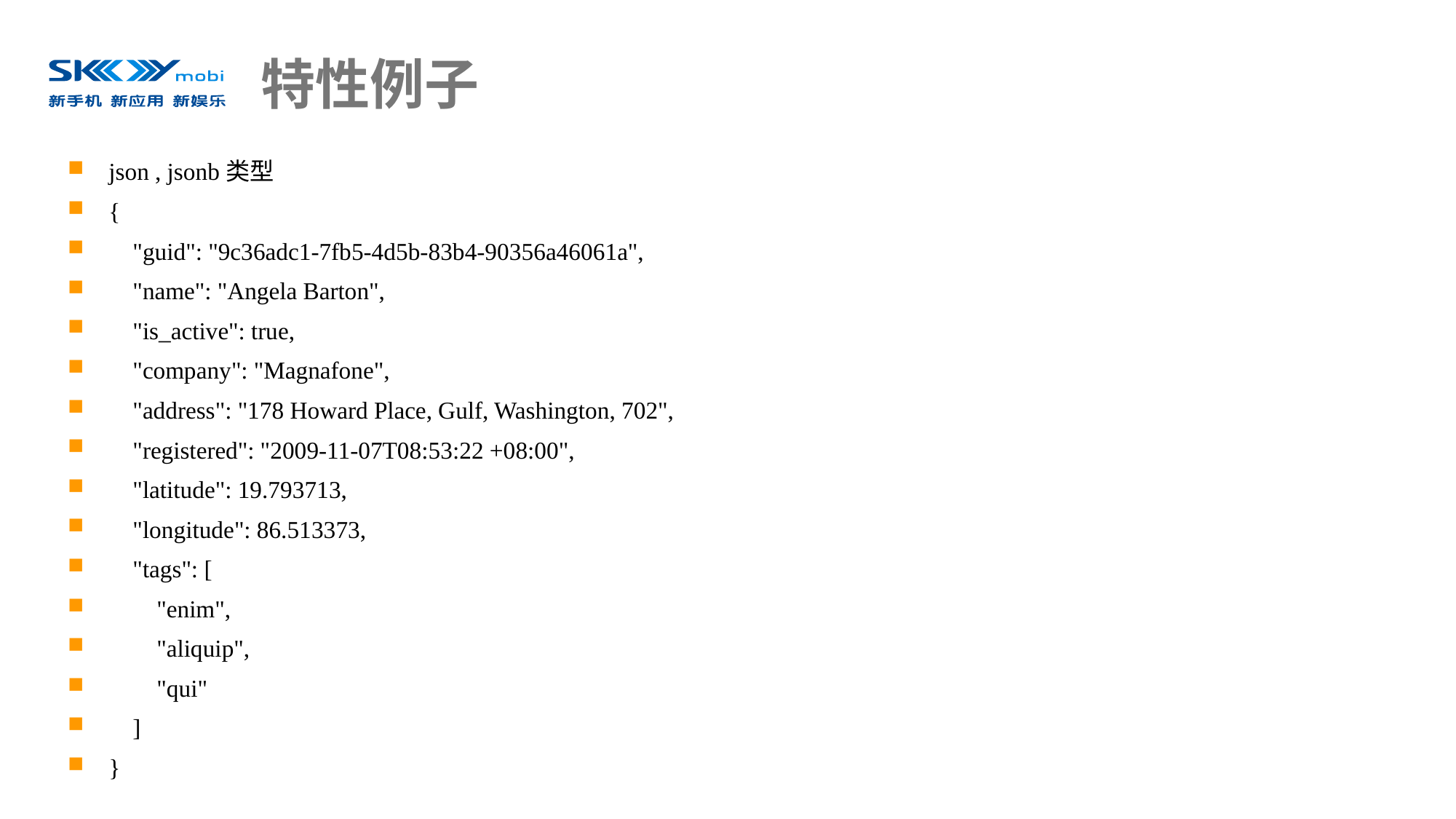

# 特性例子
json , jsonb类型
{
    "guid": "9c36adc1-7fb5-4d5b-83b4-90356a46061a",
    "name": "Angela Barton",
    "is_active": true,
    "company": "Magnafone",
    "address": "178 Howard Place, Gulf, Washington, 702",
    "registered": "2009-11-07T08:53:22 +08:00",
    "latitude": 19.793713,
    "longitude": 86.513373,
    "tags": [
        "enim",
        "aliquip",
        "qui"
    ]
}